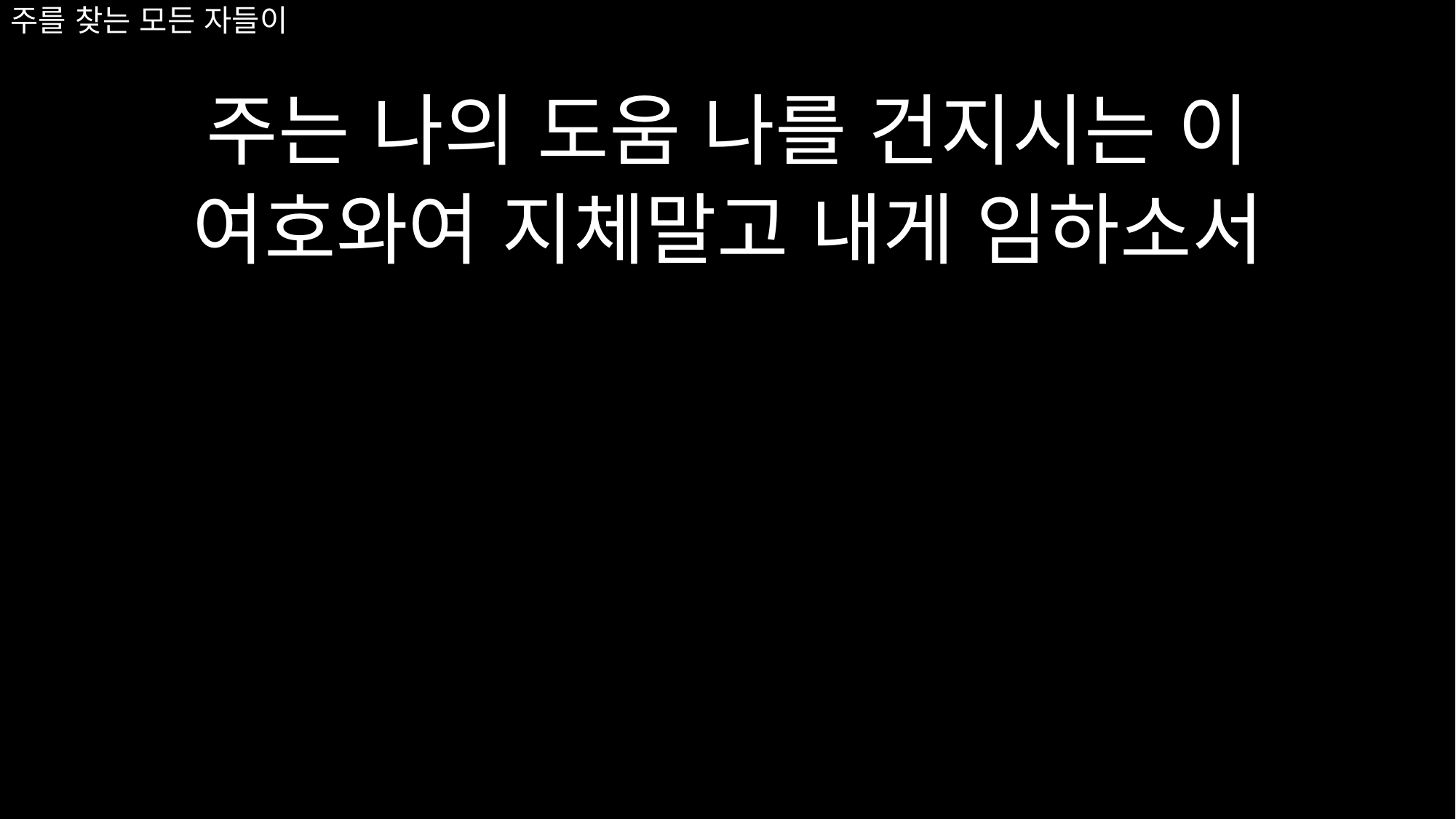

주는 나의 도움 나를 건지시는 이
여호와여 지체말고 내게 임하소서

# 주를 찾는 모든 자들이